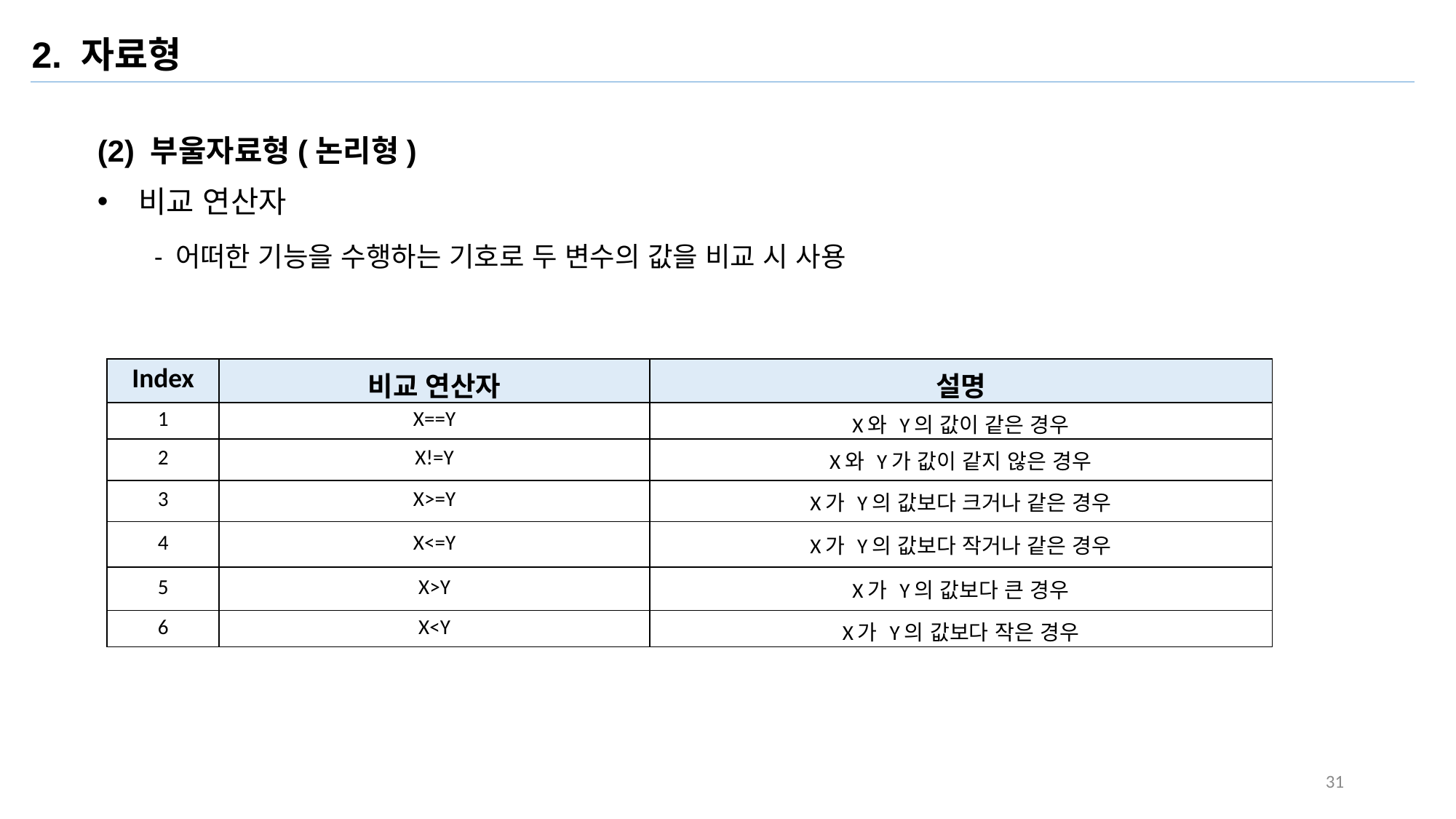

2. 자료형
(2) 부울자료형(논리형)
비교 연산자
- 어떠한 기능을 수행하는 기호로 두 변수의 값을 비교 시 사용
| Index | 비교 연산자 | 설명 |
| --- | --- | --- |
| 1 | X==Y | X와 Y의 값이 같은 경우 |
| 2 | X!=Y | X와 Y가 값이 같지 않은 경우 |
| 3 | X>=Y | X가 Y의 값보다 크거나 같은 경우 |
| 4 | X<=Y | X가 Y의 값보다 작거나 같은 경우 |
| 5 | X>Y | X가 Y의 값보다 큰 경우 |
| 6 | X<Y | X가 Y의 값보다 작은 경우 |
#1
#2
#3
#4
#5
31